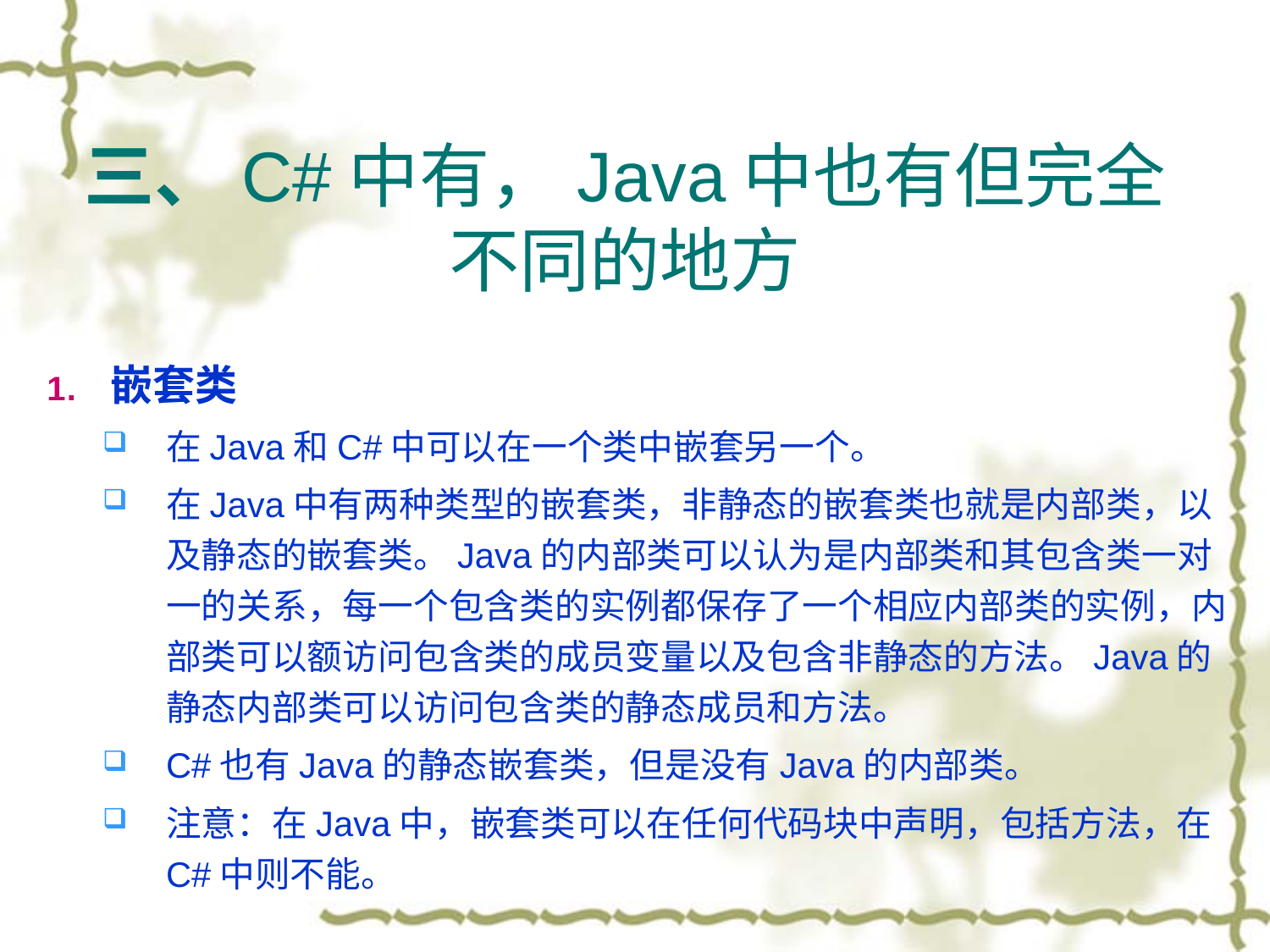

三、C#中有，Java中也有但完全不同的地方
嵌套类
在Java和C#中可以在一个类中嵌套另一个。
在Java中有两种类型的嵌套类，非静态的嵌套类也就是内部类，以及静态的嵌套类。Java的内部类可以认为是内部类和其包含类一对一的关系，每一个包含类的实例都保存了一个相应内部类的实例，内部类可以额访问包含类的成员变量以及包含非静态的方法。Java的静态内部类可以访问包含类的静态成员和方法。
C#也有Java的静态嵌套类，但是没有Java的内部类。
注意：在Java中，嵌套类可以在任何代码块中声明，包括方法，在C#中则不能。